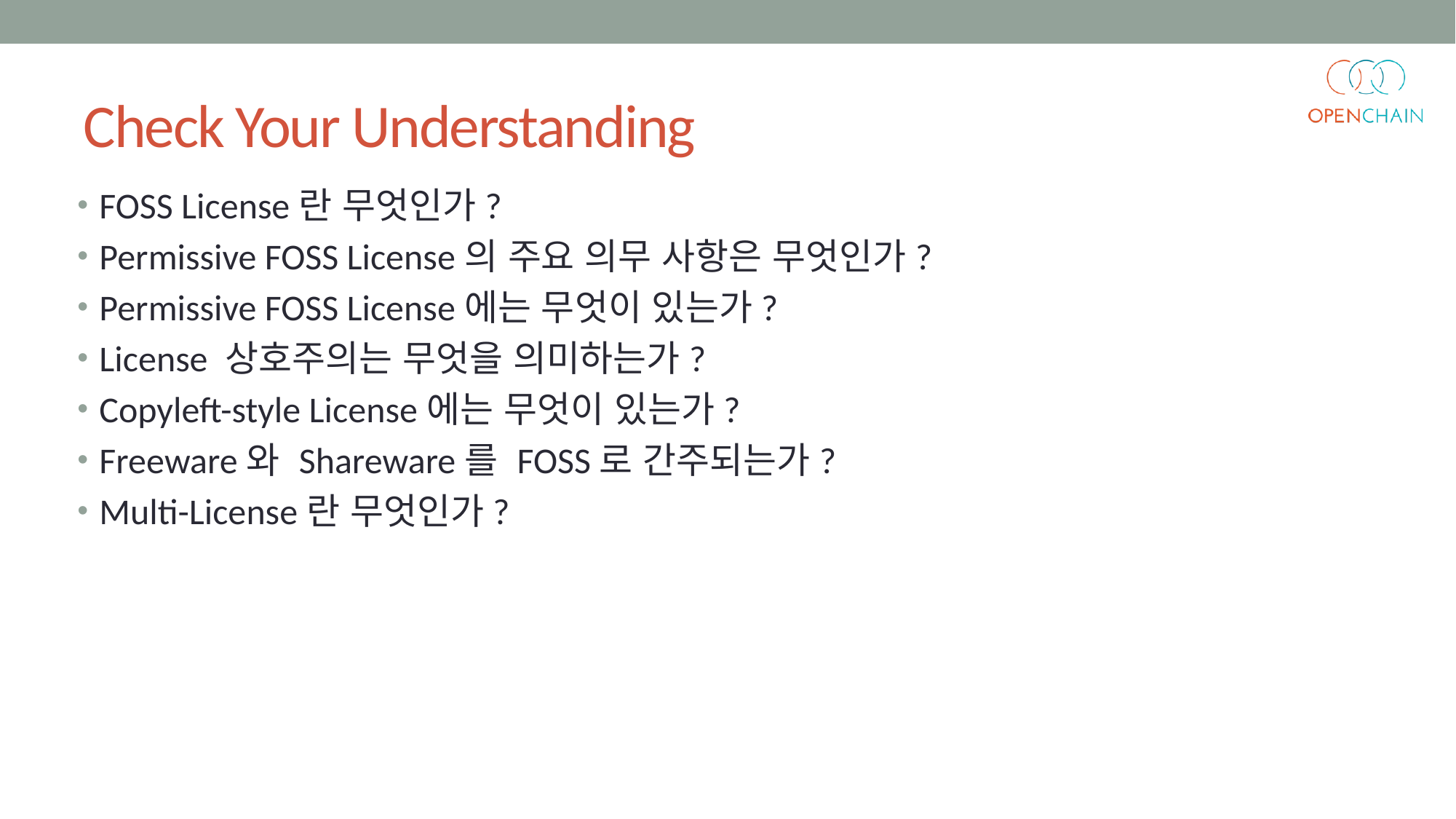

# Check Your Understanding
FOSS License란 무엇인가?
Permissive FOSS License의 주요 의무 사항은 무엇인가?
Permissive FOSS License에는 무엇이 있는가?
License 상호주의는 무엇을 의미하는가?
Copyleft-style License에는 무엇이 있는가?
Freeware와 Shareware를 FOSS로 간주되는가?
Multi-License란 무엇인가?